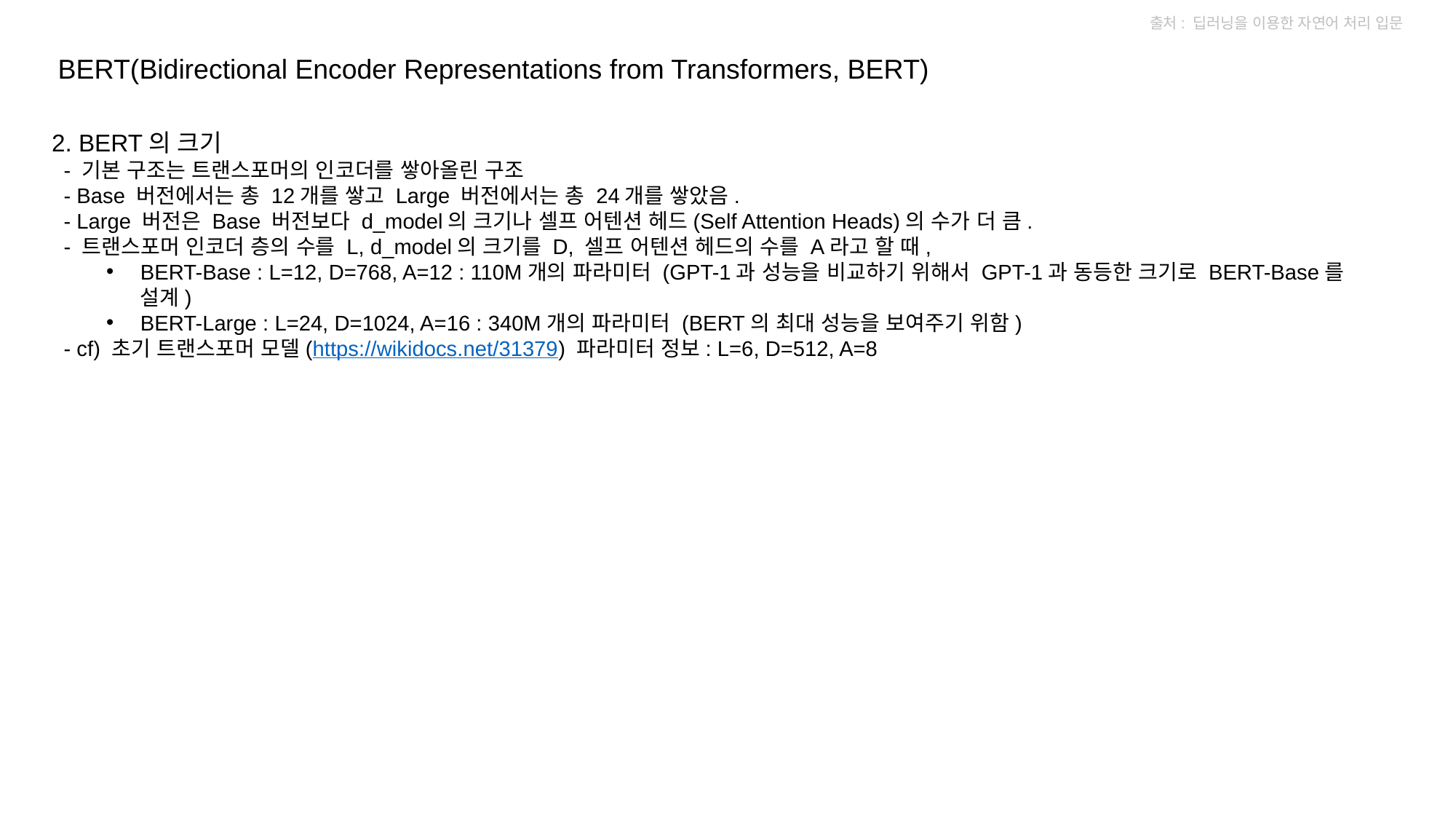

출처: 딥러닝을 이용한 자연어 처리 입문
BERT(Bidirectional Encoder Representations from Transformers, BERT)
2. BERT의 크기
  - 기본 구조는 트랜스포머의 인코더를 쌓아올린 구조
  - Base 버전에서는 총 12개를 쌓고 Large 버전에서는 총 24개를 쌓았음.
  - Large 버전은 Base 버전보다 d_model의 크기나 셀프 어텐션 헤드(Self Attention Heads)의 수가 더 큼.
  - 트랜스포머 인코더 층의 수를 L, d_model의 크기를 D, 셀프 어텐션 헤드의 수를 A라고 할 때,
BERT-Base : L=12, D=768, A=12 : 110M개의 파라미터 (GPT-1과 성능을 비교하기 위해서 GPT-1과 동등한 크기로 BERT-Base를 설계)
BERT-Large : L=24, D=1024, A=16 : 340M개의 파라미터 (BERT의 최대 성능을 보여주기 위함)
  - cf) 초기 트랜스포머 모델(https://wikidocs.net/31379) 파라미터 정보: L=6, D=512, A=8